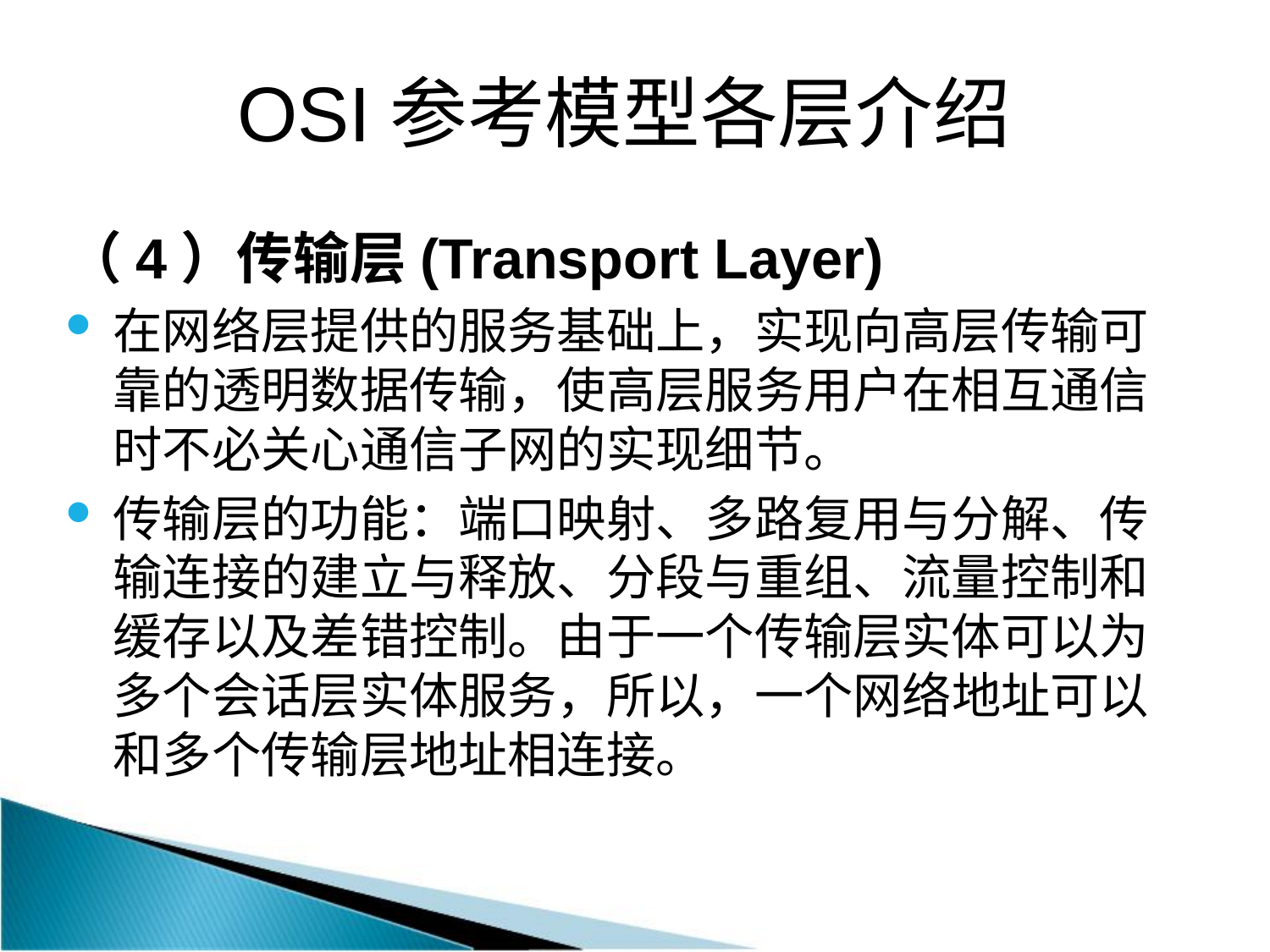

# OSI参考模型各层介绍
（4）传输层(Transport Layer)
在网络层提供的服务基础上，实现向高层传输可靠的透明数据传输，使高层服务用户在相互通信时不必关心通信子网的实现细节。
传输层的功能：端口映射、多路复用与分解、传输连接的建立与释放、分段与重组、流量控制和缓存以及差错控制。由于一个传输层实体可以为多个会话层实体服务，所以，一个网络地址可以和多个传输层地址相连接。